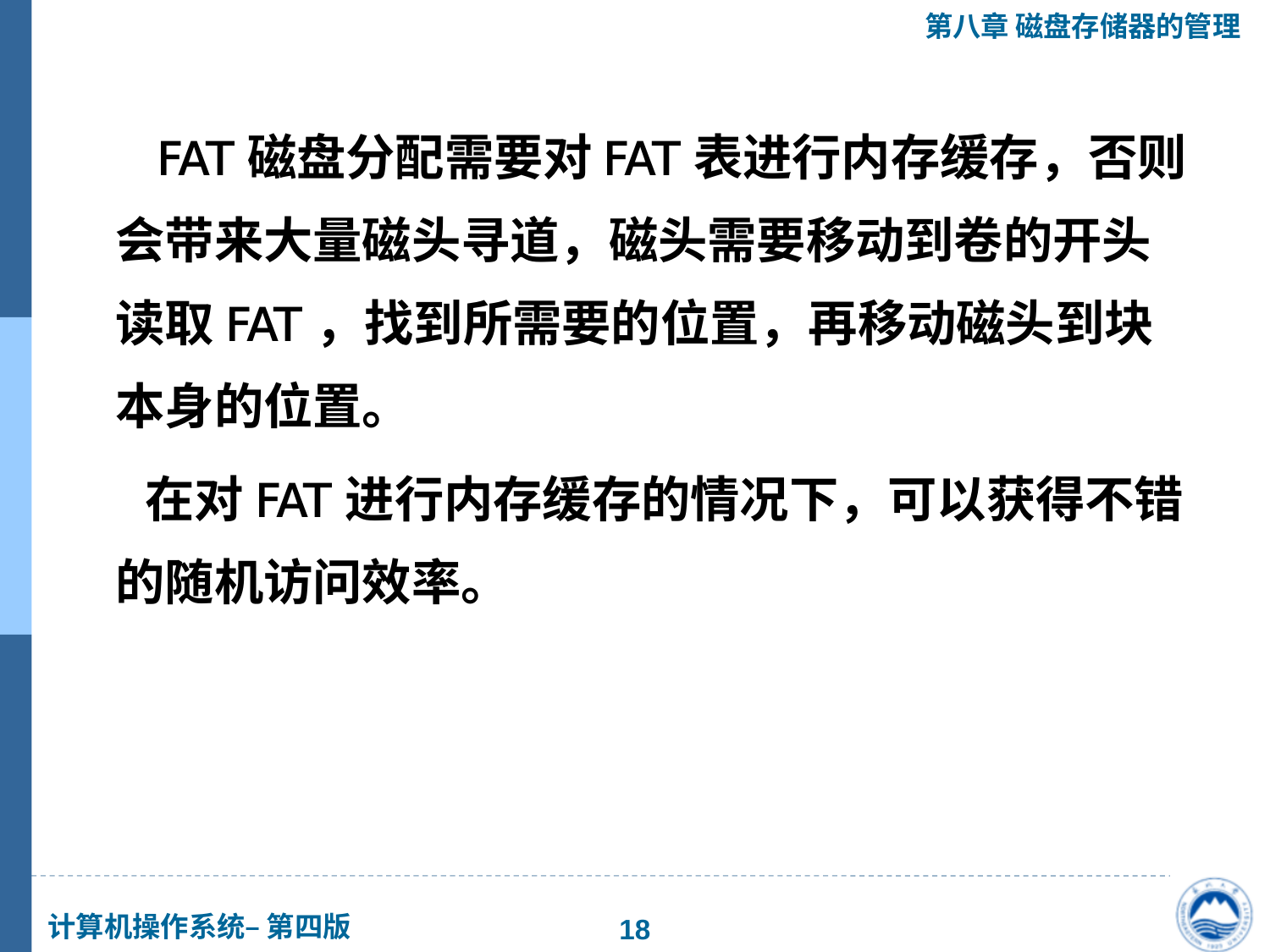

FAT磁盘分配需要对FAT表进行内存缓存，否则会带来大量磁头寻道，磁头需要移动到卷的开头读取FAT，找到所需要的位置，再移动磁头到块本身的位置。
     在对FAT进行内存缓存的情况下，可以获得不错的随机访问效率。